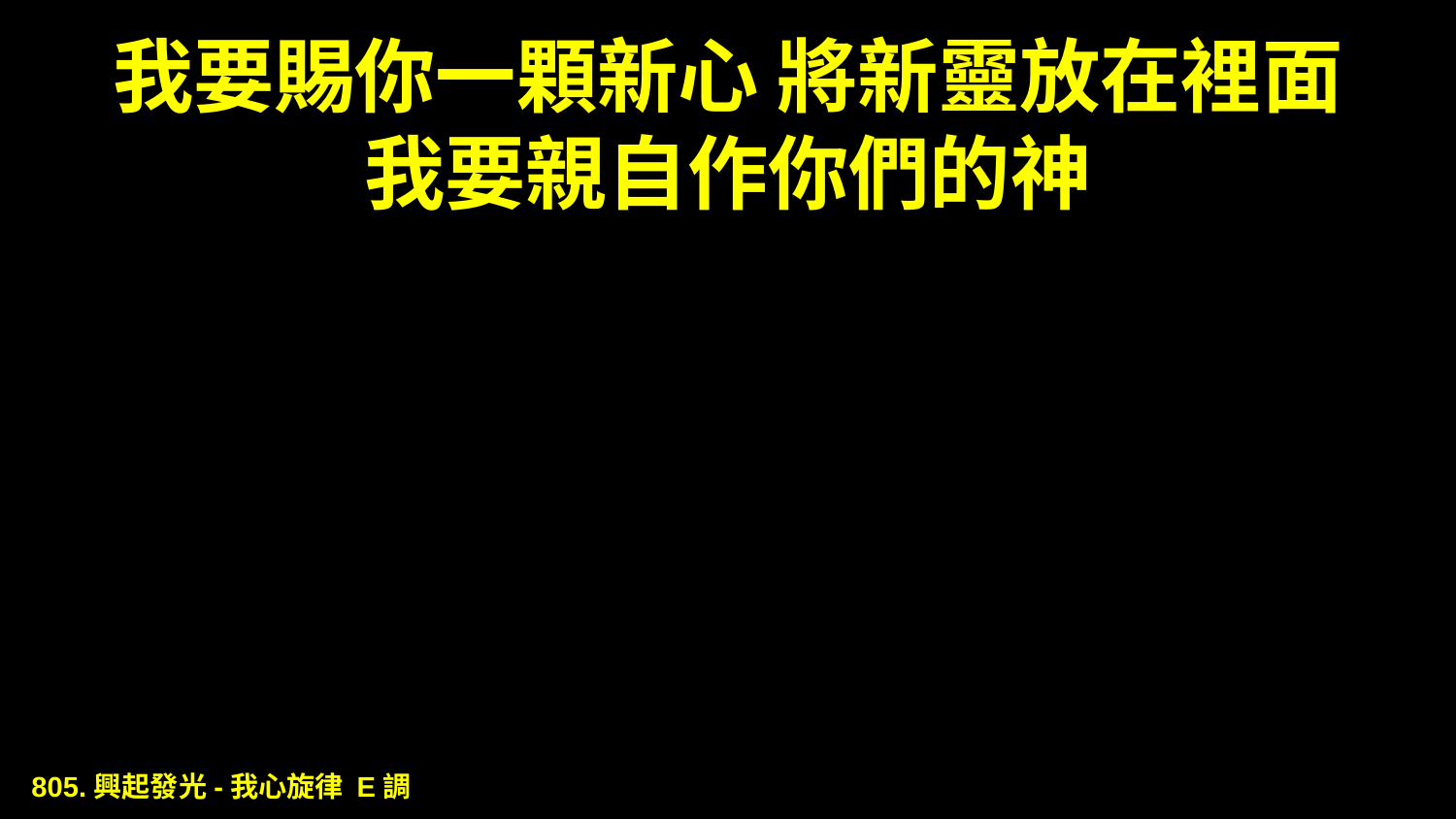

# 我要賜你一顆新心 將新靈放在裡面 我要親自作你們的神
805.興起發光-我心旋律 E調